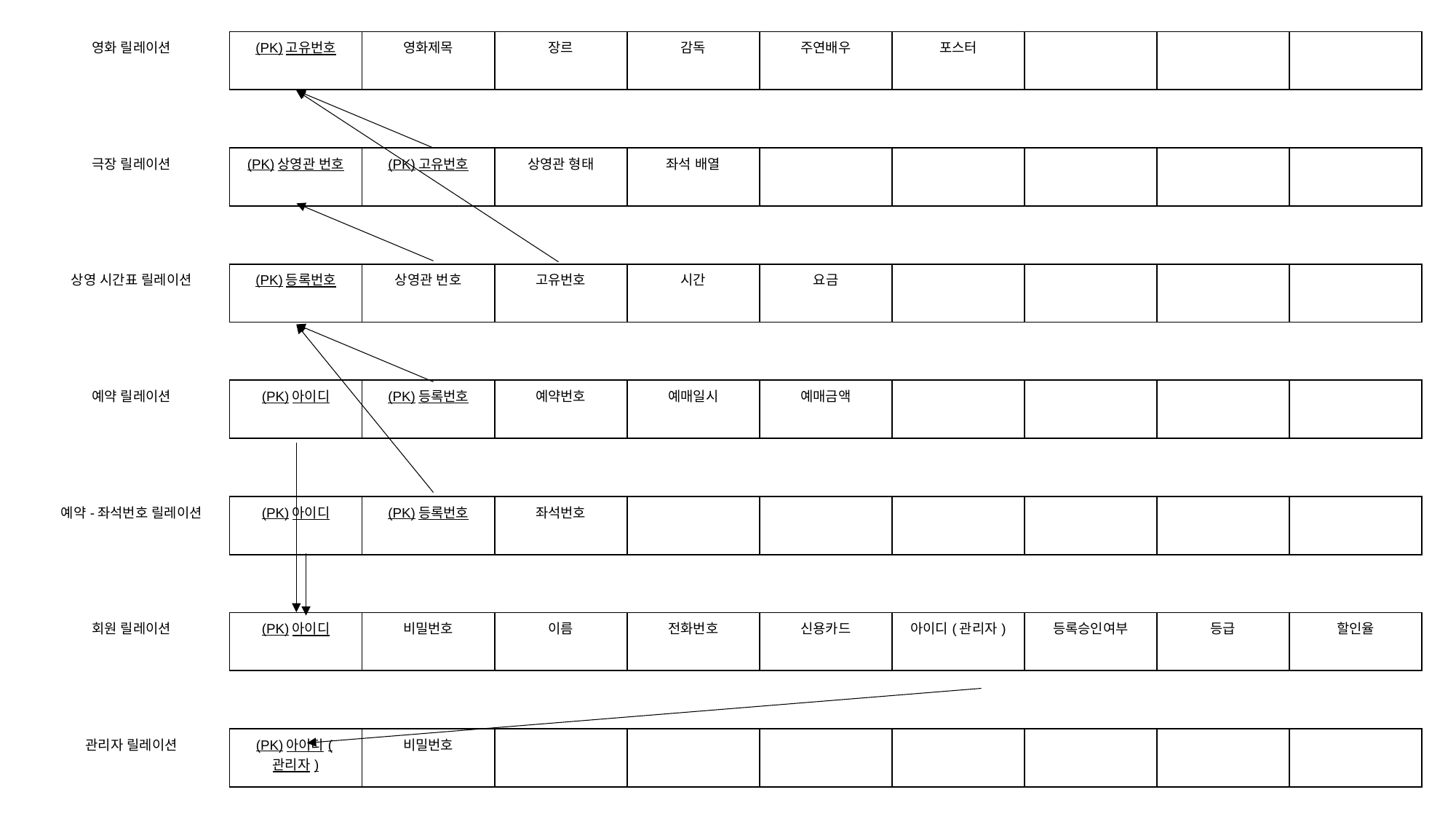

| 영화 릴레이션 | (PK)고유번호 | 영화제목 | 장르 | 감독 | 주연배우 | 포스터 |  |  |  |
| --- | --- | --- | --- | --- | --- | --- | --- | --- | --- |
|  |  |  |  |  |  |  |  |  |  |
| 극장 릴레이션 | (PK)상영관 번호 | (PK)고유번호 | 상영관 형태 | 좌석 배열 |  |  |  |  |  |
|  |  |  |  |  |  |  |  |  |  |
| 상영 시간표 릴레이션 | (PK)등록번호 | 상영관 번호 | 고유번호 | 시간 | 요금 |  |  |  |  |
|  |  |  |  |  |  |  |  |  |  |
| 예약 릴레이션 | (PK)아이디 | (PK)등록번호 | 예약번호 | 예매일시 | 예매금액 |  |  |  |  |
|  |  |  |  |  |  |  |  |  |  |
| 예약-좌석번호 릴레이션 | (PK)아이디 | (PK)등록번호 | 좌석번호 |  |  |  |  |  |  |
|  |  |  |  |  |  |  |  |  |  |
| 회원 릴레이션 | (PK)아이디 | 비밀번호 | 이름 | 전화번호 | 신용카드 | 아이디(관리자) | 등록승인여부 | 등급 | 할인율 |
|  |  |  |  |  |  |  |  |  |  |
| 관리자 릴레이션 | (PK)아이디(관리자) | 비밀번호 |  |  |  |  |  |  |  |